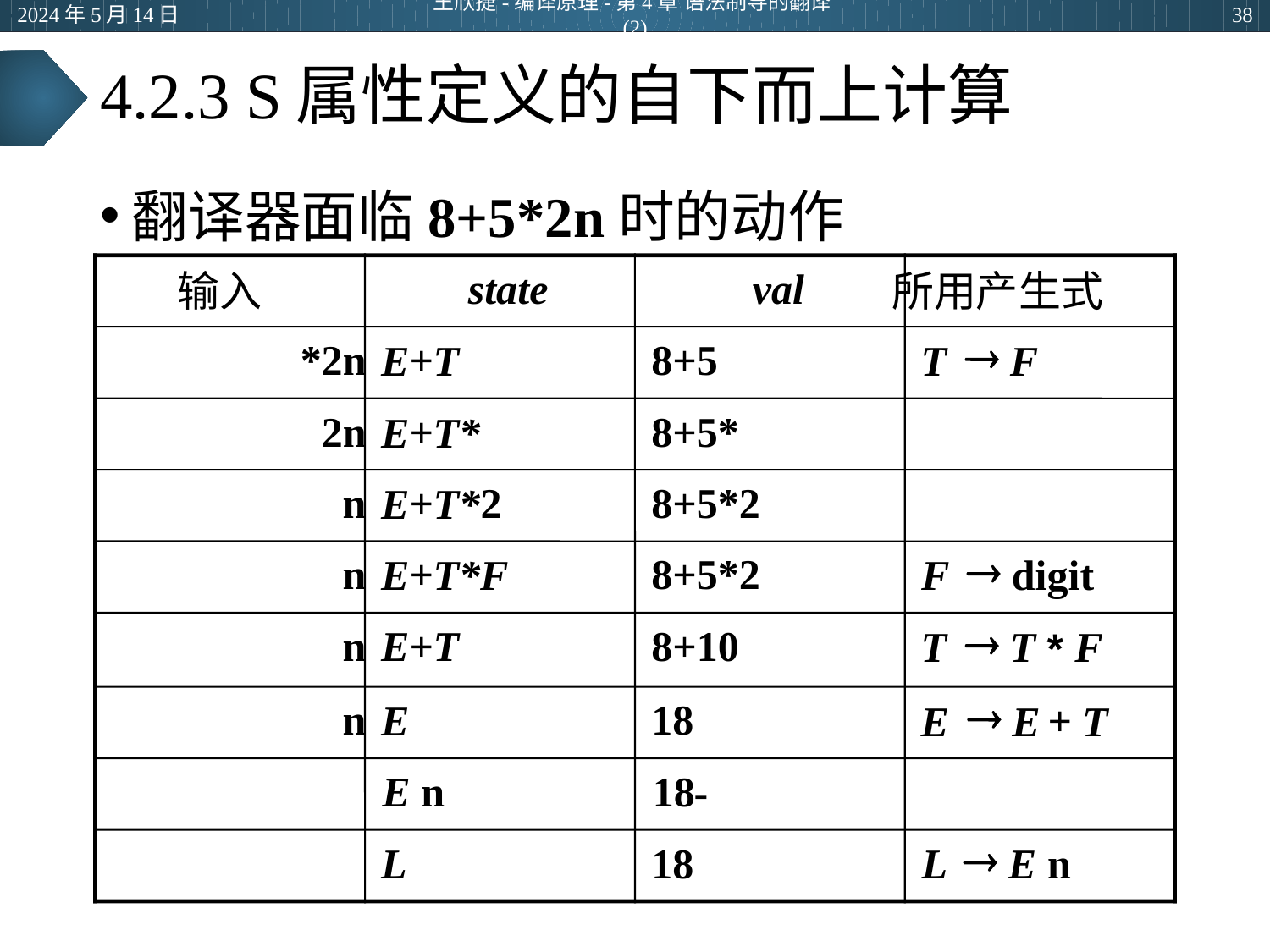

2024年5月14日
王欣捷-编译原理-第4章 语法制导的翻译(2)
38
# 4.2.3 S属性定义的自下而上计算
翻译器面临8+5*2n时的动作

state
val
输入
所用产生式

→
*2n
+
8+5
E
T
T
F
2n
+
8+5*
E
T*
n
+
2
8+5*2
E
T*
→
n
+
8+5*2
digit
E
T*F
F
→
n
+
8+10
E
T
T
T
F
*
→
n
18
+
E
E
E
T
n
18
E
-
→
18
n
L
L
E